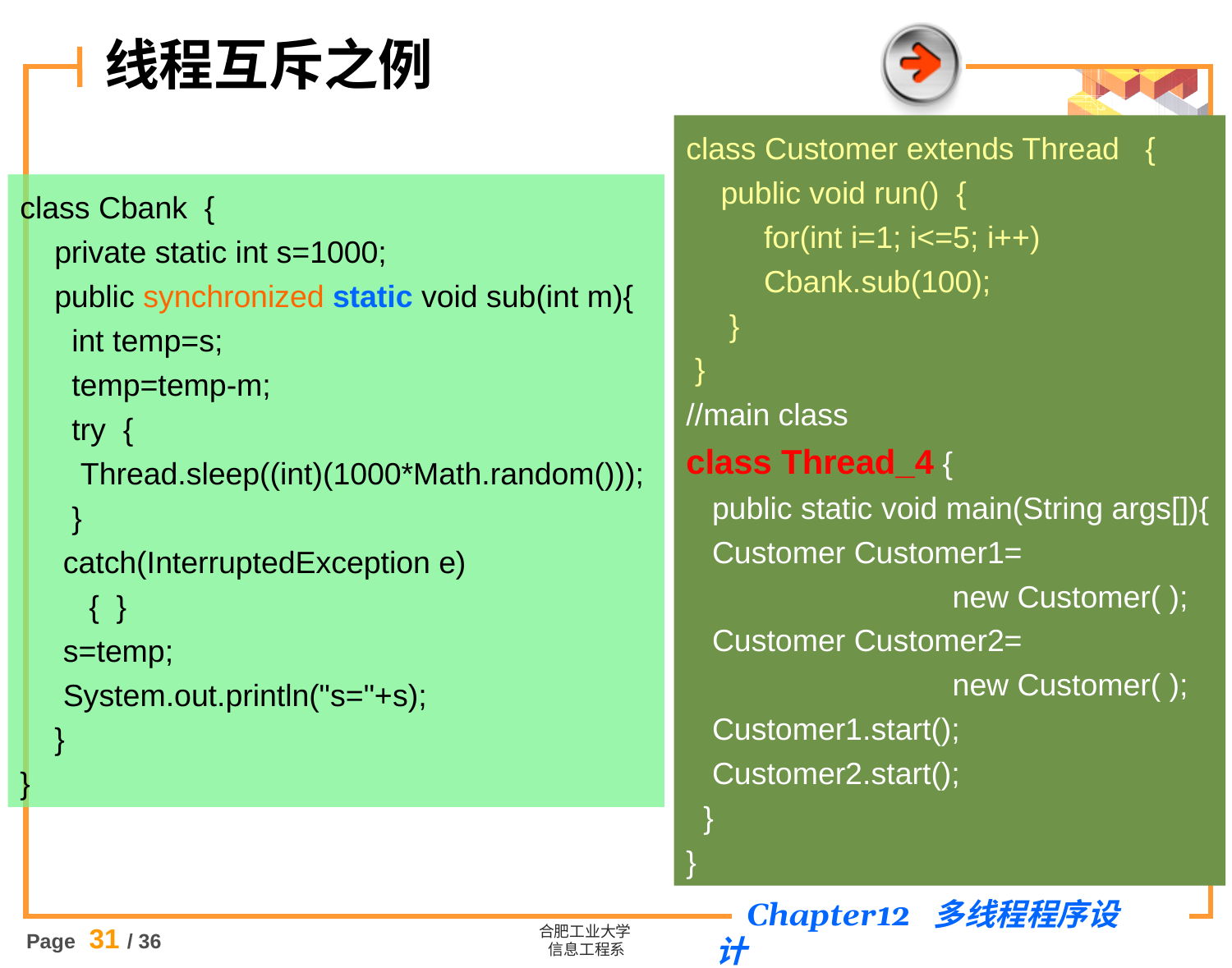

线程互斥之例
class Customer extends Thread   {
    public void run()  {
         for(int i=1; i<=5; i++)
         Cbank.sub(100);
     }
 }
//main class
class Thread_4 {
   public static void main(String args[]){
   Customer Customer1=
                               new Customer( );
   Customer Customer2=
                               new Customer( );
   Customer1.start();
   Customer2.start();
  }
}
class Cbank  {
    private static int s=1000;
    public synchronized static void sub(int m){
      int temp=s;
      temp=temp-m;
      try  {
       Thread.sleep((int)(1000*Math.random()));
      }
     catch(InterruptedException e)
        {  }
     s=temp;
     System.out.println("s="+s);
    }
}